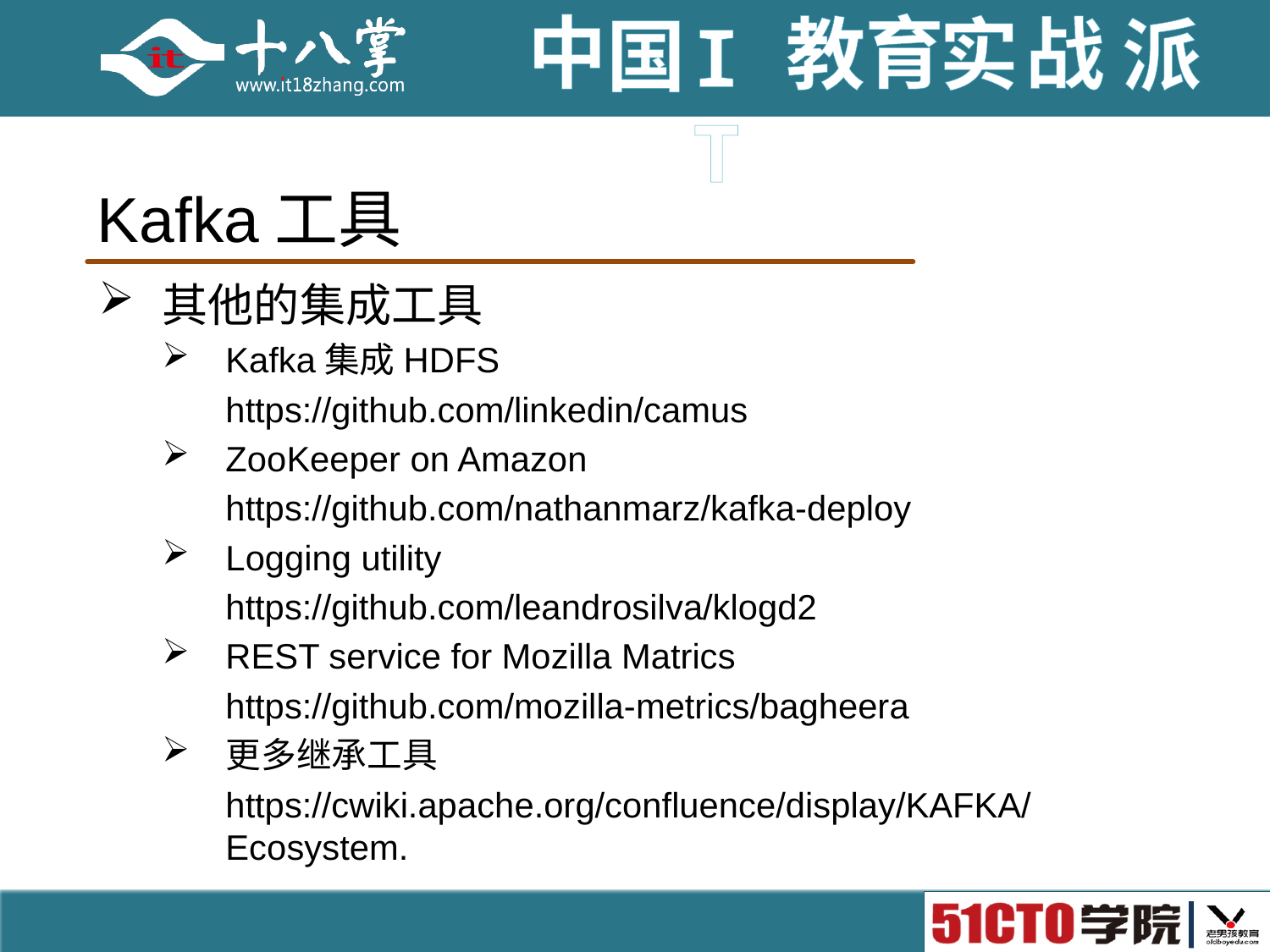

# Kafka工具
其他的集成工具
Kafka集成HDFS
https://github.com/linkedin/camus
ZooKeeper on Amazon
https://github.com/nathanmarz/kafka-deploy
Logging utility
https://github.com/leandrosilva/klogd2
REST service for Mozilla Matrics
https://github.com/mozilla-metrics/bagheera
更多继承工具
https://cwiki.apache.org/confluence/display/KAFKA/Ecosystem.